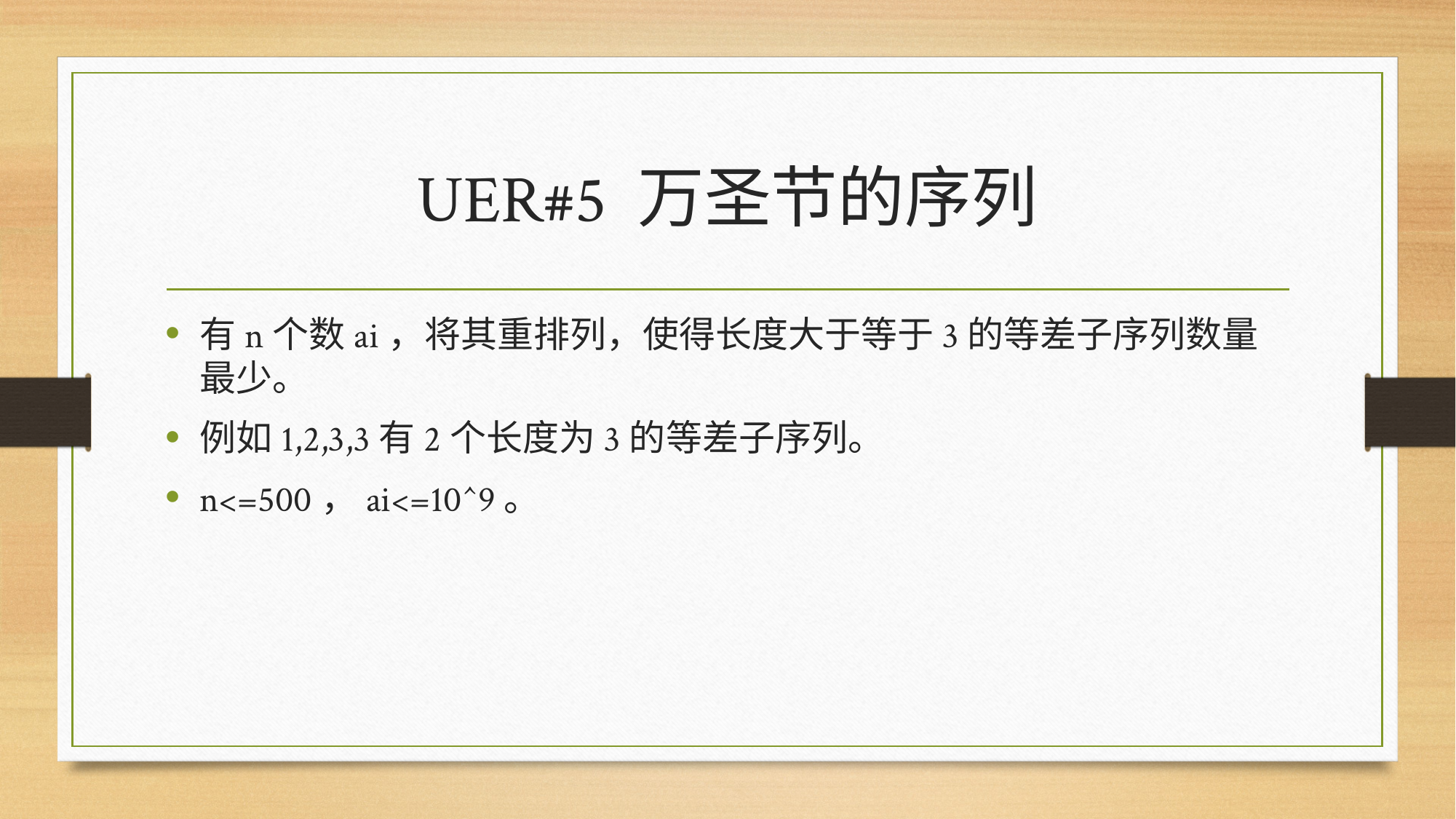

# UER#5 万圣节的序列
有n个数ai，将其重排列，使得长度大于等于3的等差子序列数量最少。
例如1,2,3,3有2个长度为3的等差子序列。
n<=500，ai<=10^9。